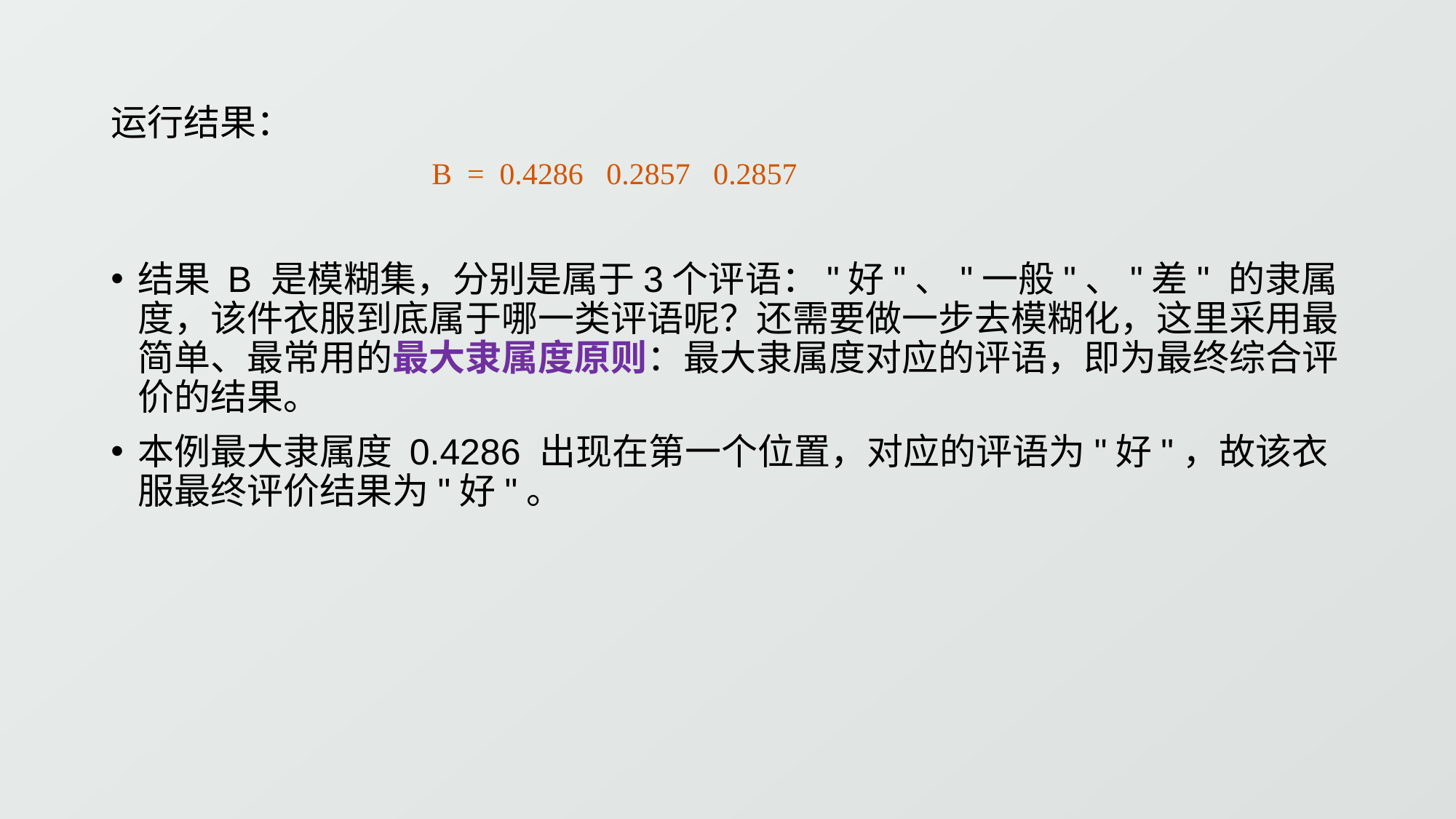

运行结果：
                                          B  =  0.4286   0.2857   0.2857

结果 B 是模糊集，分别是属于3个评语："好"、"一般"、"差" 的隶属度，该件衣服到底属于哪一类评语呢？还需要做一步去模糊化，这里采用最简单、最常用的最大隶属度原则：最大隶属度对应的评语，即为最终综合评价的结果。
本例最大隶属度 0.4286 出现在第一个位置，对应的评语为"好"，故该衣服最终评价结果为"好"。